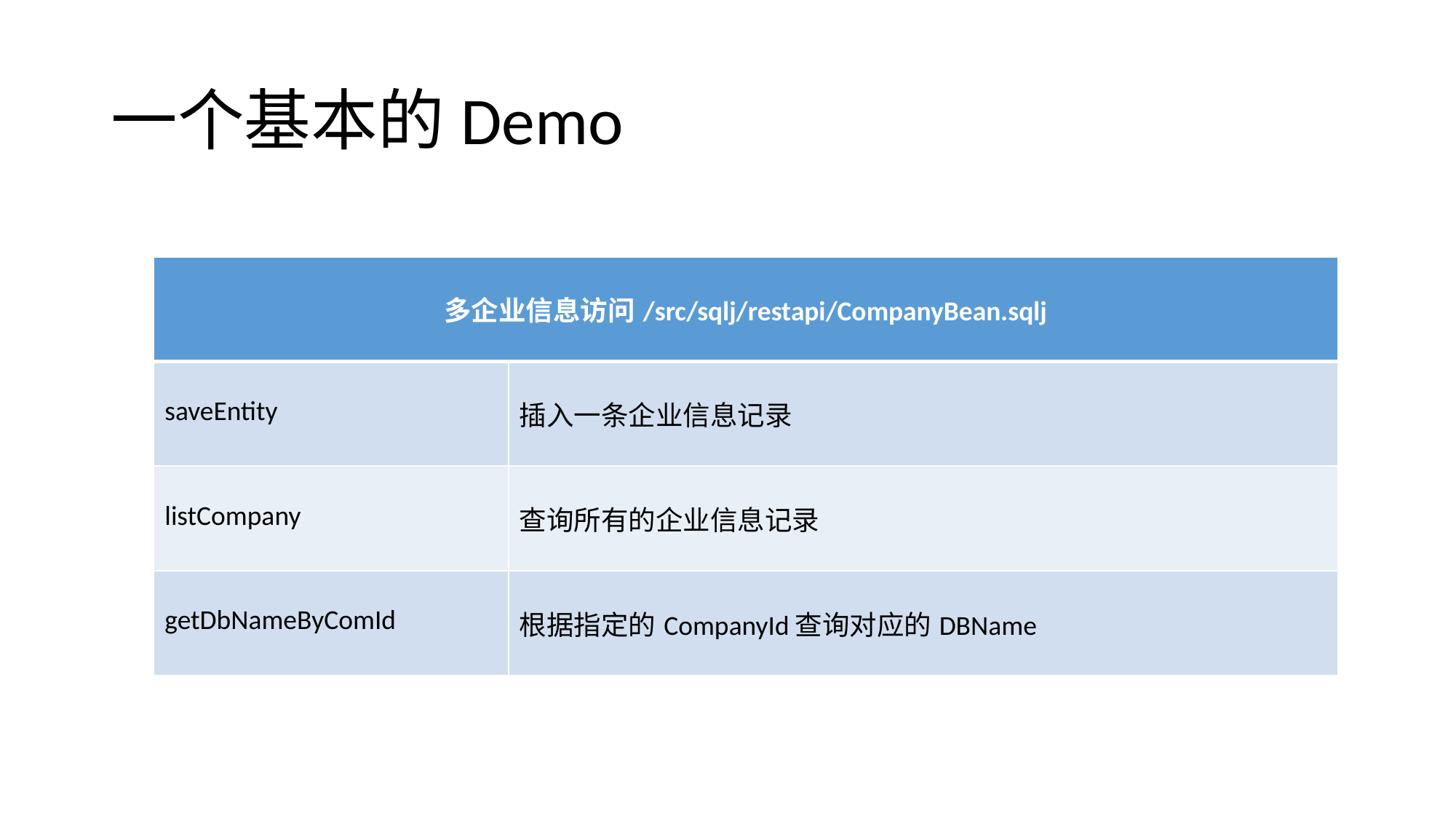

# 一个基本的Demo
| 多企业信息访问/src/sqlj/restapi/CompanyBean.sqlj |  |
| --- | --- |
| saveEntity | 插入一条企业信息记录 |
| listCompany | 查询所有的企业信息记录 |
| getDbNameByComId | 根据指定的CompanyId查询对应的DBName |